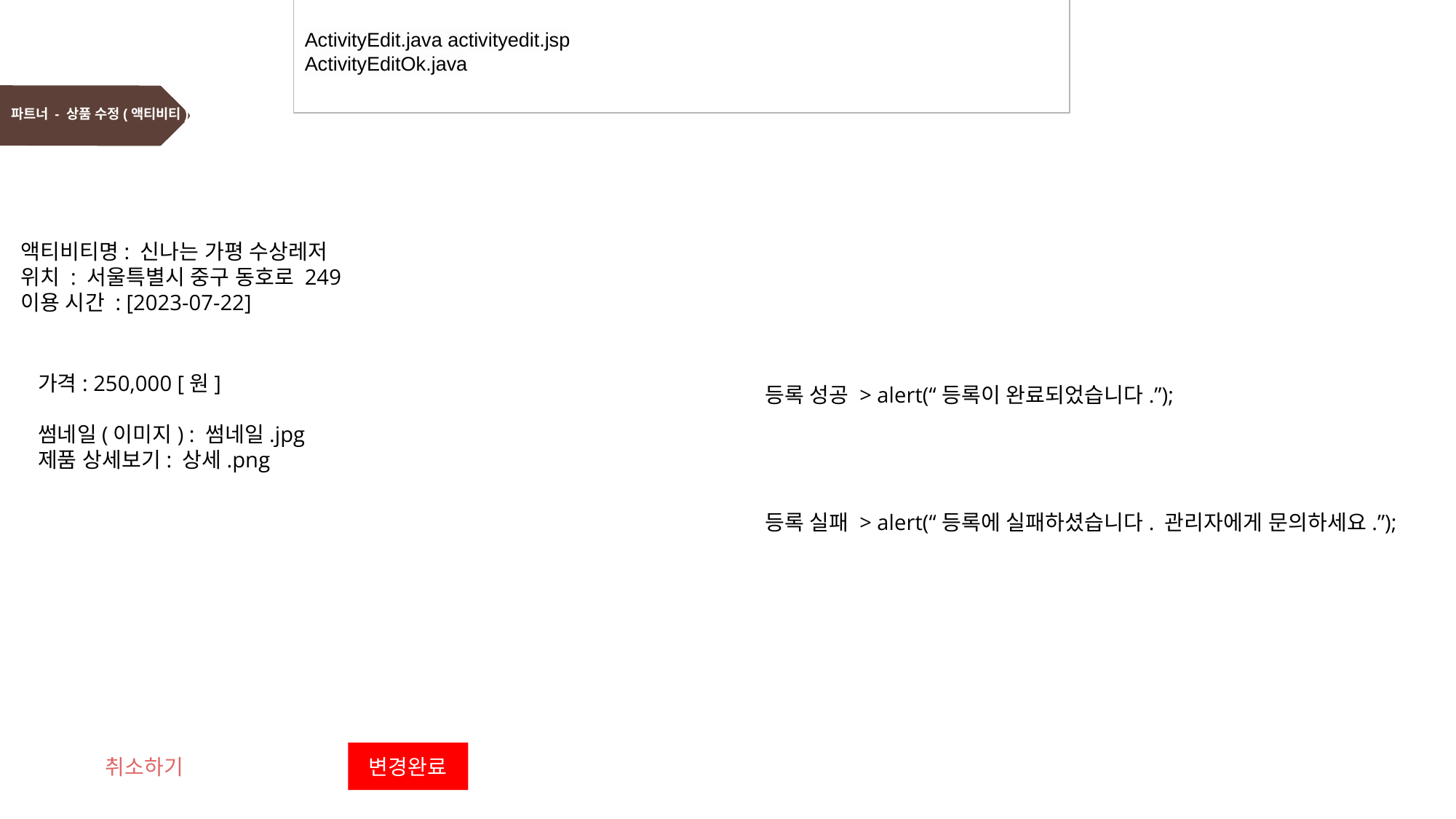

ActivityEdit.java activityedit.jsp
ActivityEditOk.java
# 파트너 - 상품 수정(액티비티)
액티비티명: 신나는 가평 수상레저
위치 : 서울특별시 중구 동호로 249
이용 시간 : [2023-07-22]
가격: 250,000 [원]

썸네일(이미지) : 썸네일.jpg
제품 상세보기: 상세.png
등록 성공 > alert(“등록이 완료되었습니다.”);

등록 실패 > alert(“등록에 실패하셨습니다. 관리자에게 문의하세요.”);
취소하기
변경완료